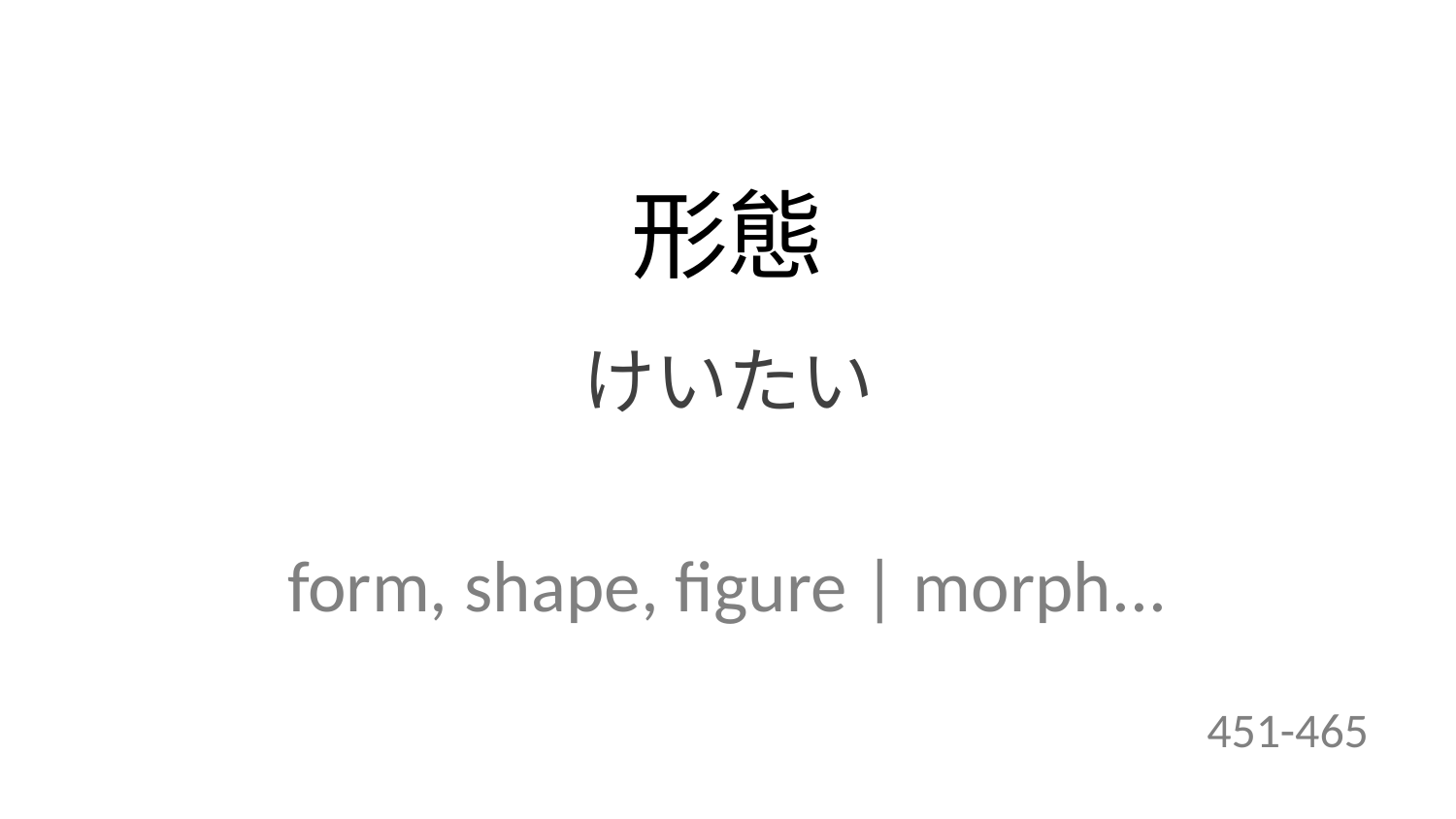

形態

けいたい
form, shape, figure | morph...
451-465